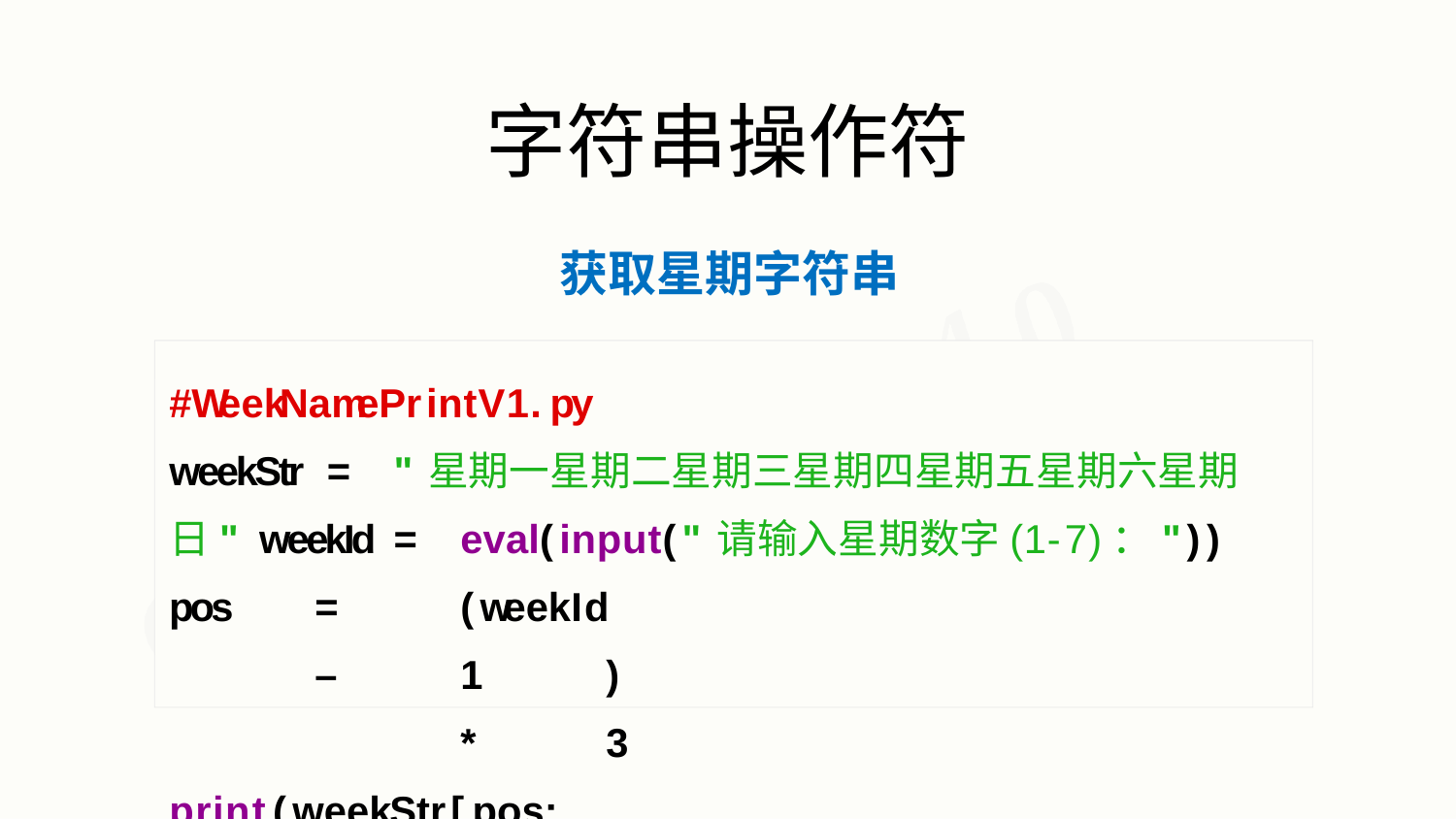

# 字符串操作符
获取星期字符串

#WeekNamePrintV1.py
weekStr	=		"星期一星期二星期三星期四星期五星期六星期日" weekId	=	eval(input("请输入星期数字(1-7)："))
pos	=	(weekId	–	1	)		*	3 print(weekStr[pos:	pos+3])